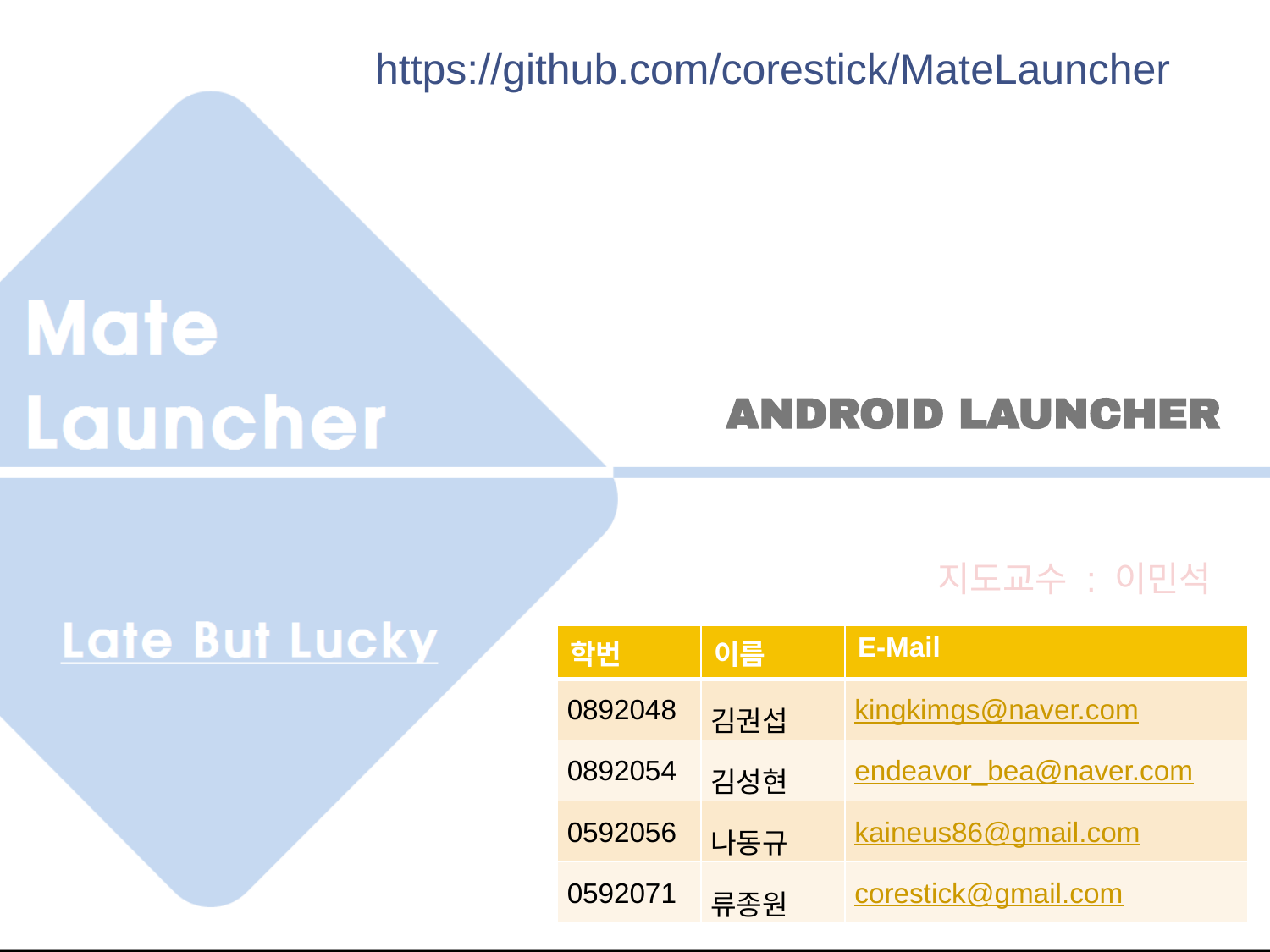

https://github.com/corestick/MateLauncher
# Android Launcher
지도교수 : 이민석
| 학번 | 이름 | E-Mail |
| --- | --- | --- |
| 0892048 | 김권섭 | kingkimgs@naver.com |
| 0892054 | 김성현 | endeavor\_bea@naver.com |
| 0592056 | 나동규 | kaineus86@gmail.com |
| 0592071 | 류종원 | corestick@gmail.com |
1
Mate Launcher